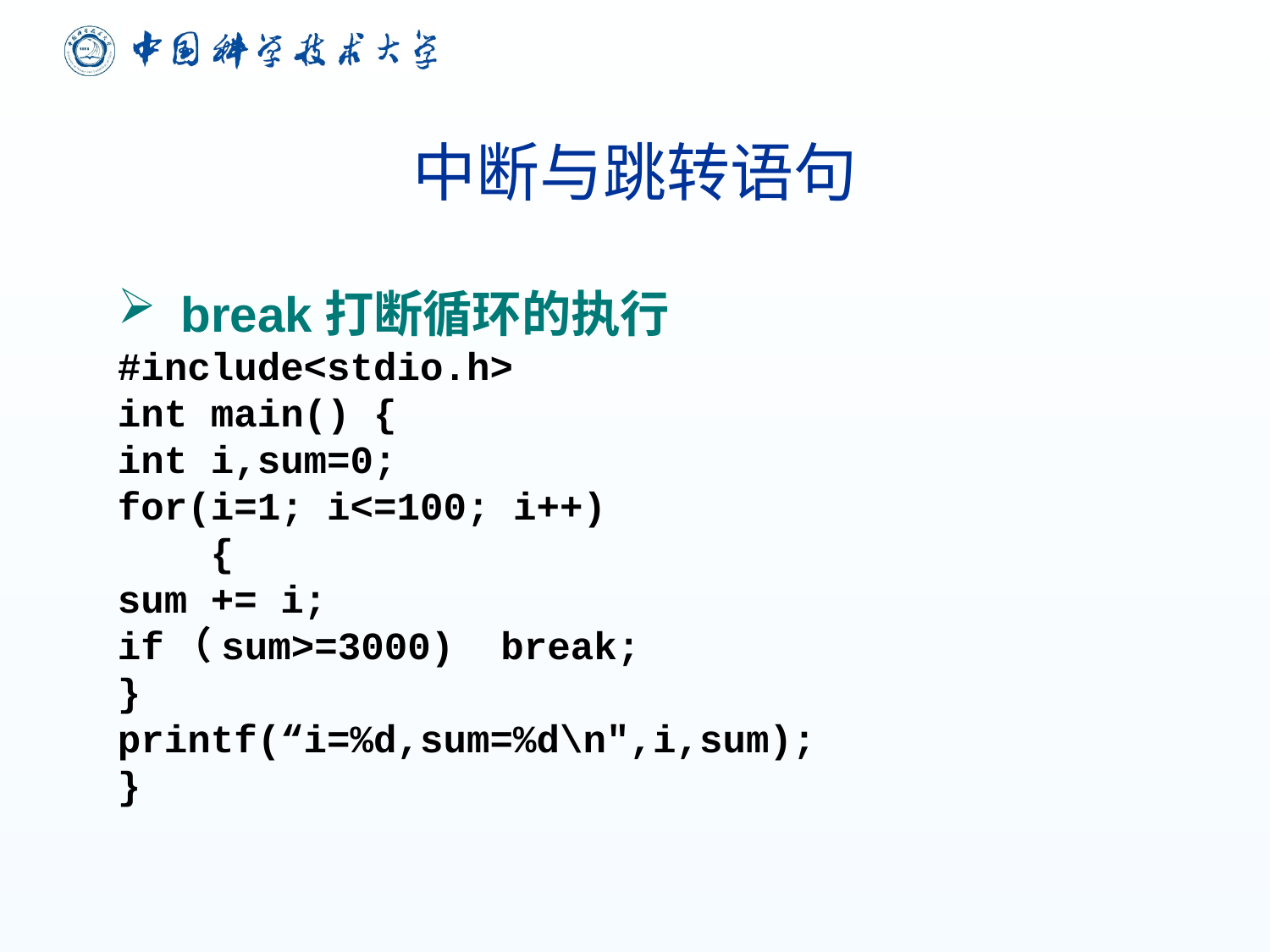

# 中断与跳转语句
break打断循环的执行
#include<stdio.h>
int main() {
int i,sum=0;
for(i=1; i<=100; i++)
    {
sum += i;
if（sum>=3000)  break;
}
printf(“i=%d,sum=%d\n",i,sum);
}